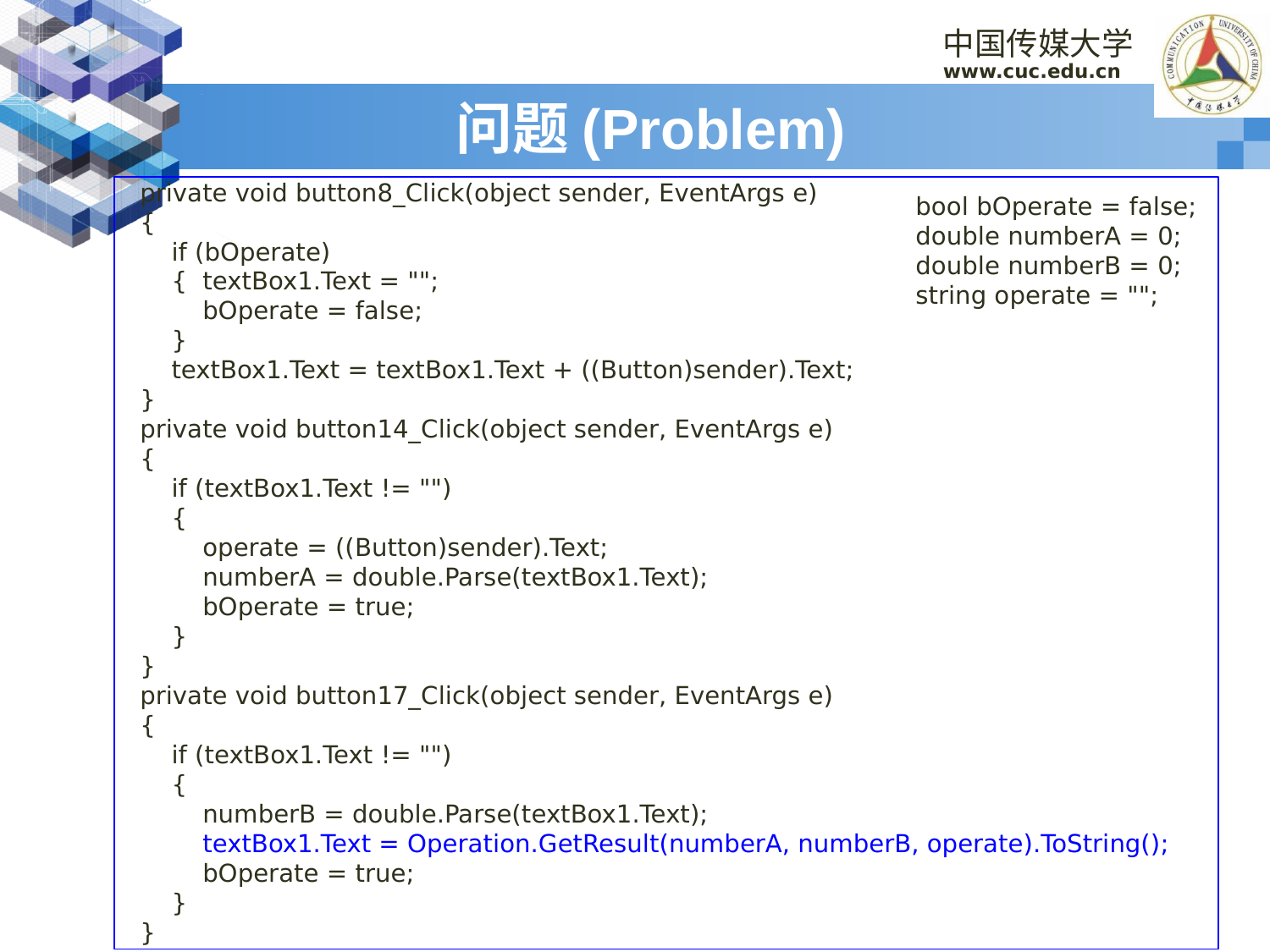

# 问题(Problem)
        private void button8_Click(object sender, EventArgs e)
        {
            if (bOperate)
            {  textBox1.Text = "";
                bOperate = false;
            }
            textBox1.Text = textBox1.Text + ((Button)sender).Text;
        }
        private void button14_Click(object sender, EventArgs e)
        {
            if (textBox1.Text != "")
            {
                operate = ((Button)sender).Text;
                numberA = double.Parse(textBox1.Text);
                bOperate = true;
            }
        }
        private void button17_Click(object sender, EventArgs e)
        {
            if (textBox1.Text != "")
            {
                numberB = double.Parse(textBox1.Text);
                textBox1.Text = Operation.GetResult(numberA, numberB, operate).ToString();
                bOperate = true;
            }
        }

bool bOperate = false;
double numberA = 0;
double numberB = 0;
string operate = "";